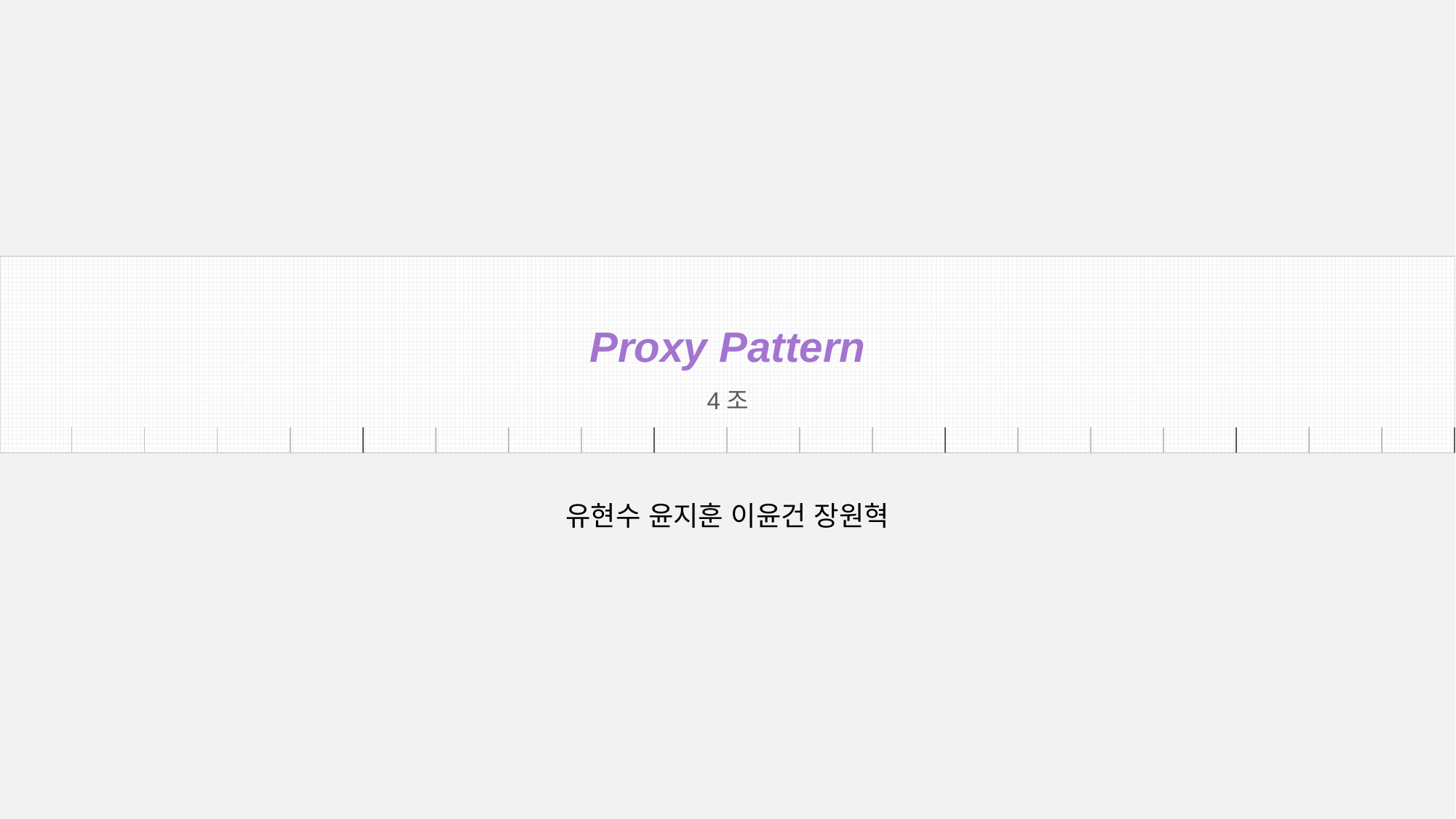

Proxy Pattern
4조
|  |  |  |  |  |  |  |  |  |  |  |  |  |  |  |  |  |  |  |  |
| --- | --- | --- | --- | --- | --- | --- | --- | --- | --- | --- | --- | --- | --- | --- | --- | --- | --- | --- | --- |
유현수 윤지훈 이윤건 장원혁